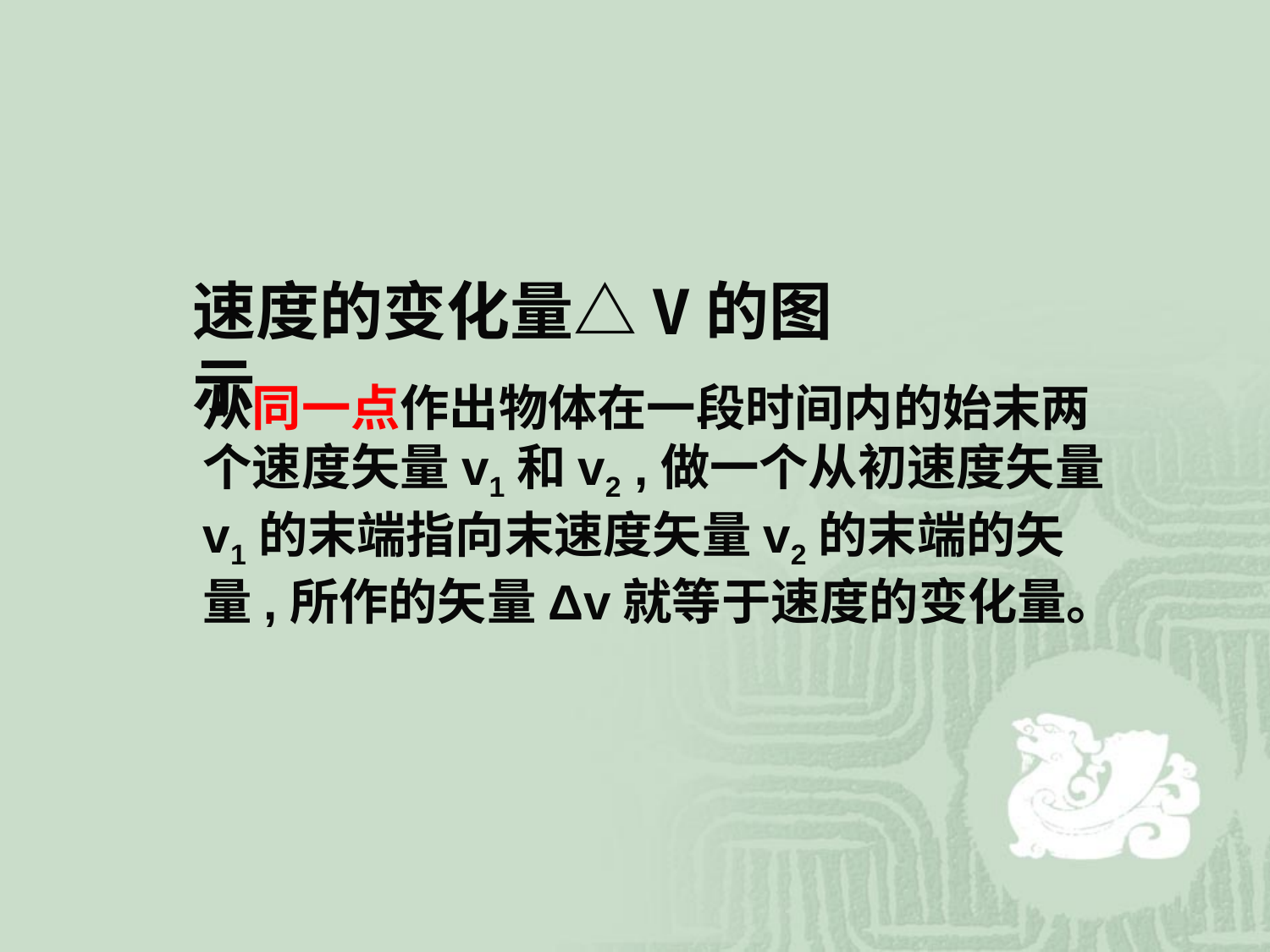

速度的变化量△V的图示
从同一点作出物体在一段时间内的始末两个速度矢量v1和v2 ,做一个从初速度矢量v1的末端指向末速度矢量v2的末端的矢量,所作的矢量Δv就等于速度的变化量。